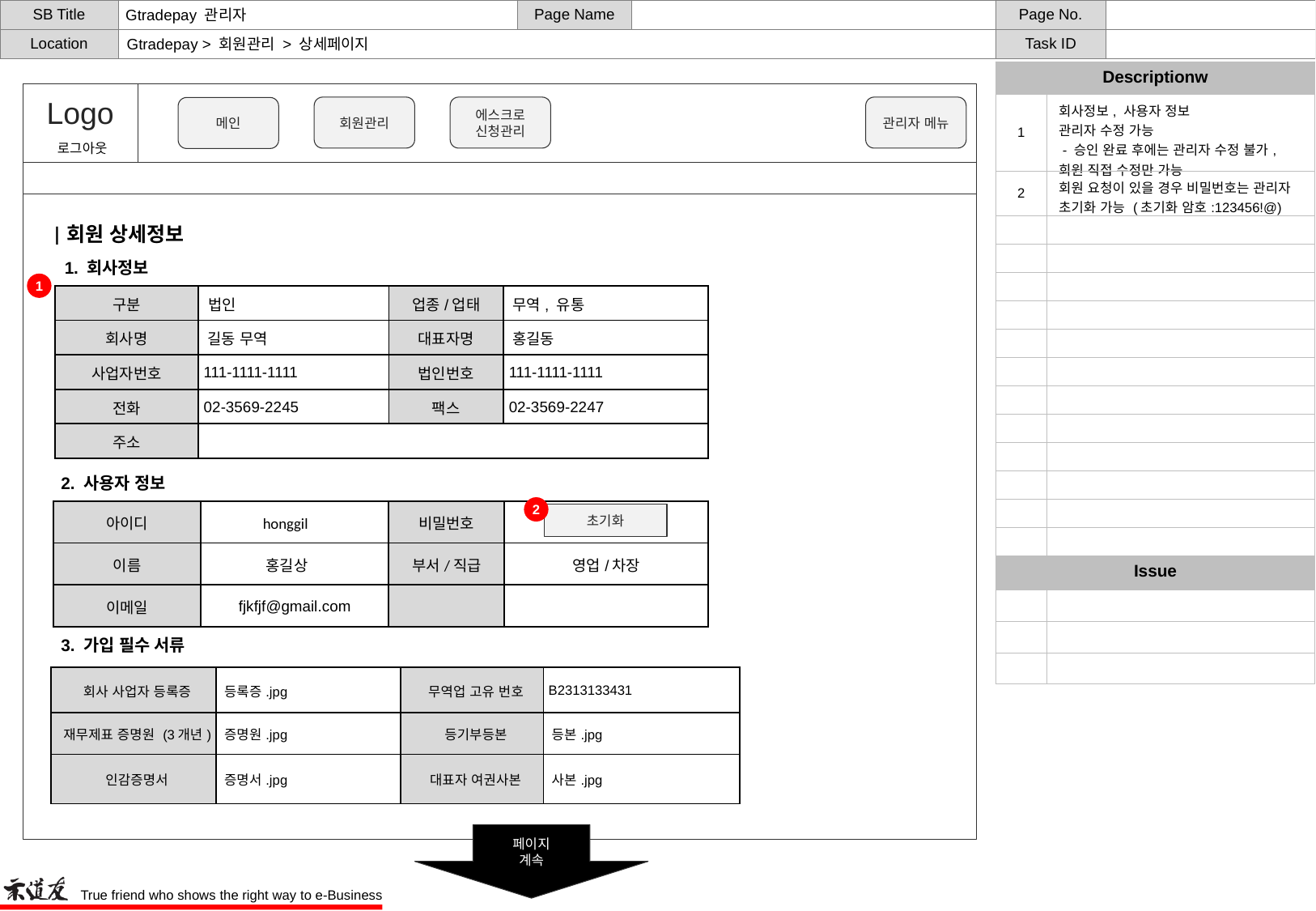

# Gtradepay 관리자
Gtradepay > 회원관리 > 상세페이지
| Descriptionw |  |
| --- | --- |
| 1 | 회사정보, 사용자 정보 관리자 수정 가능 - 승인 완료 후에는 관리자 수정 불가, 회원 직접 수정만 가능 |
| 2 | 회원 요청이 있을 경우 비밀번호는 관리자 초기화 가능 (초기화 암호:123456!@) |
|  |  |
|  |  |
|  |  |
|  |  |
|  |  |
|  |  |
|  |  |
|  |  |
|  |  |
|  |  |
|  |  |
|  |  |
| Issue |  |
|  |  |
|  |  |
|  |  |

Logo
로그아웃
회원관리
에스크로
신청관리
대출
신청현황
관리자 메뉴
메인

|회원 상세정보
1. 회사정보
1
| 구분 | 법인 | 업종/업태 | 무역, 유통 |
| --- | --- | --- | --- |
| 회사명 | 길동 무역 | 대표자명 | 홍길동 |
| 사업자번호 | 111-1111-1111 | 법인번호 | 111-1111-1111 |
| 전화 | 02-3569-2245 | 팩스 | 02-3569-2247 |
| 주소 |  |  |  |
2. 사용자 정보
2
| 아이디 | honggil | 비밀번호 |  |
| --- | --- | --- | --- |
| 이름 | 홍길상 | 부서/직급 | 영업/차장 |
| 이메일 | fjkfjf@gmail.com |  |  |
초기화
3. 가입 필수 서류
| 회사 사업자 등록증 | 등록증.jpg | 무역업 고유 번호 | B2313133431 |
| --- | --- | --- | --- |
| 재무제표 증명원 (3개년) | 증명원.jpg | 등기부등본 | 등본.jpg |
| 인감증명서 | 증명서.jpg | 대표자 여권사본 | 사본.jpg |
페이지
계속